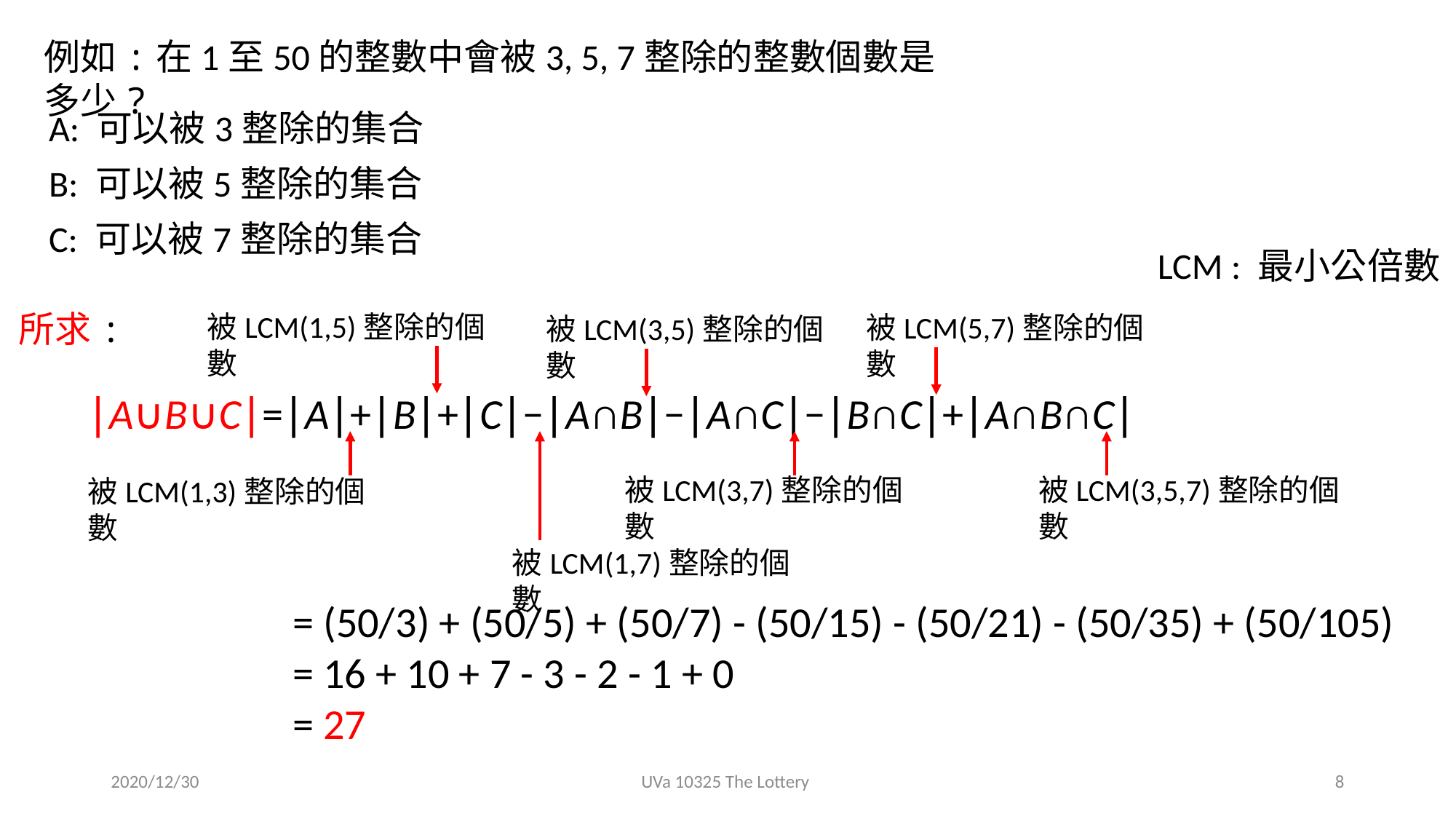

例如:在1至50的整數中會被3, 5, 7整除的整數個數是多少?
A: 可以被3整除的集合
B: 可以被5整除的集合
C: 可以被7整除的集合
LCM : 最小公倍數
所求:
被LCM(1,5)整除的個數
被LCM(5,7)整除的個數
被LCM(3,5)整除的個數
∣A∪B∪C∣=∣A∣+∣B∣+∣C∣−∣A∩B∣−∣A∩C∣−∣B∩C∣+∣A∩B∩C∣
被LCM(3,7)整除的個數
被LCM(3,5,7)整除的個數
被LCM(1,3)整除的個數
被LCM(1,7)整除的個數
= (50/3) + (50/5) + (50/7) - (50/15) - (50/21) - (50/35) + (50/105)
= 16 + 10 + 7 - 3 - 2 - 1 + 0
= 27
2020/12/30
UVa 10325 The Lottery
8